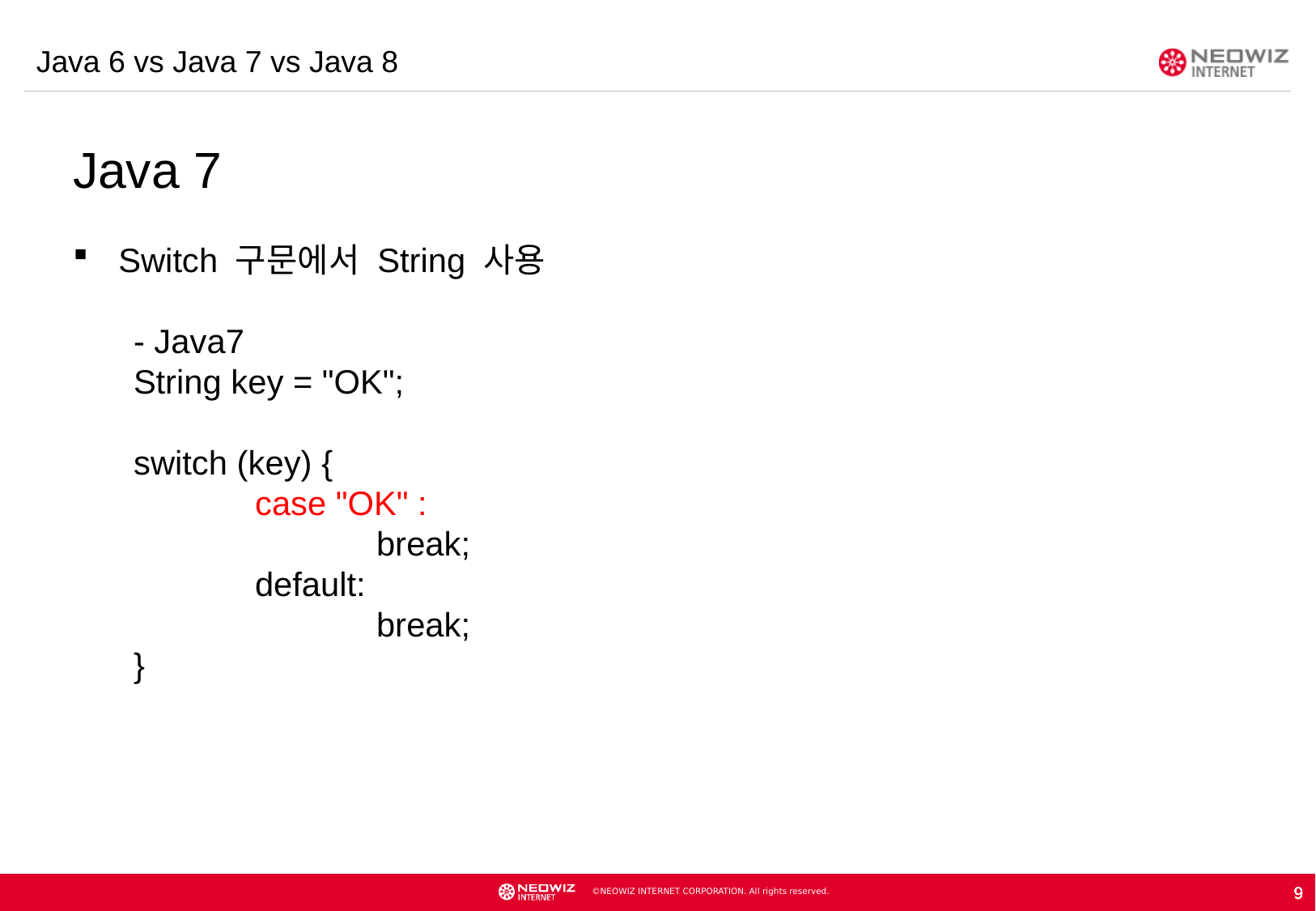

Java 6 vs Java 7 vs Java 8

Java 7

Switch 구문에서 String 사용

- Java7
String key = "OK";

switch (key) {
	case "OK" :
		break;
	default:
		break;
}
9
9
9
9